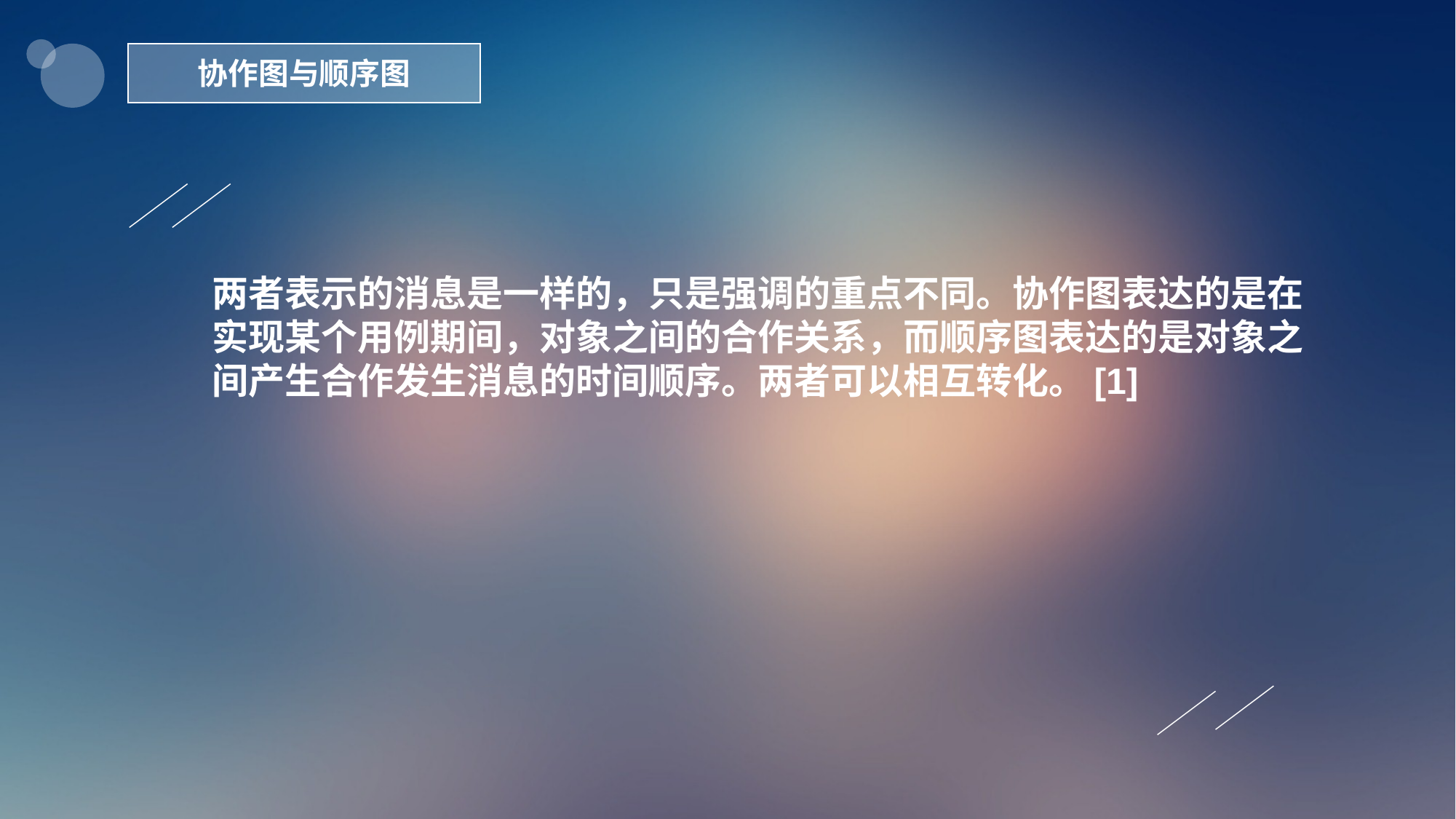

协作图与顺序图

两者表示的消息是一样的，只是强调的重点不同。协作图表达的是在实现某个用例期间，对象之间的合作关系，而顺序图表达的是对象之间产生合作发生消息的时间顺序。两者可以相互转化。[1]